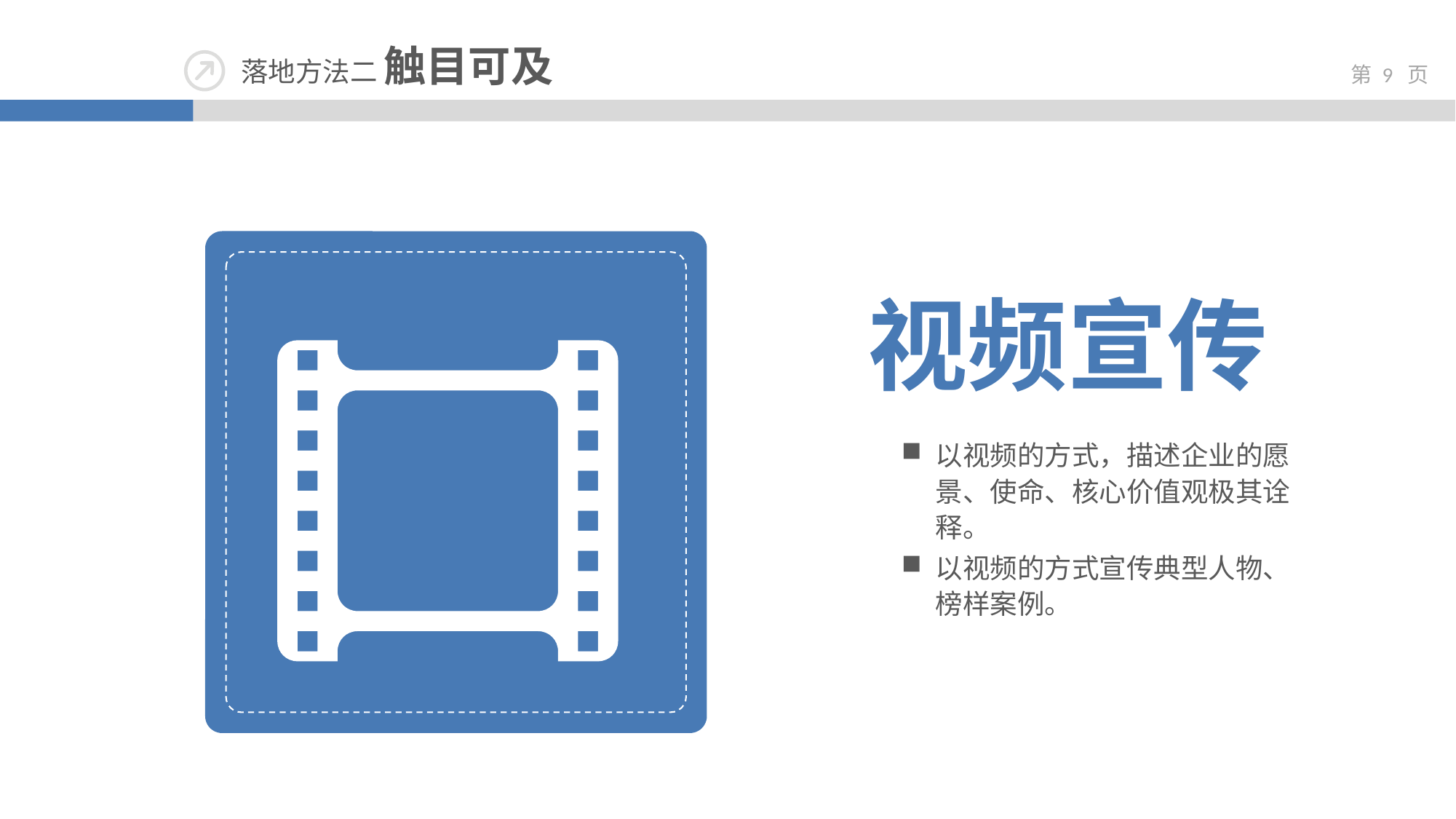

视频宣传

以视频的方式，描述企业的愿景、使命、核心价值观极其诠释。
以视频的方式宣传典型人物、榜样案例。